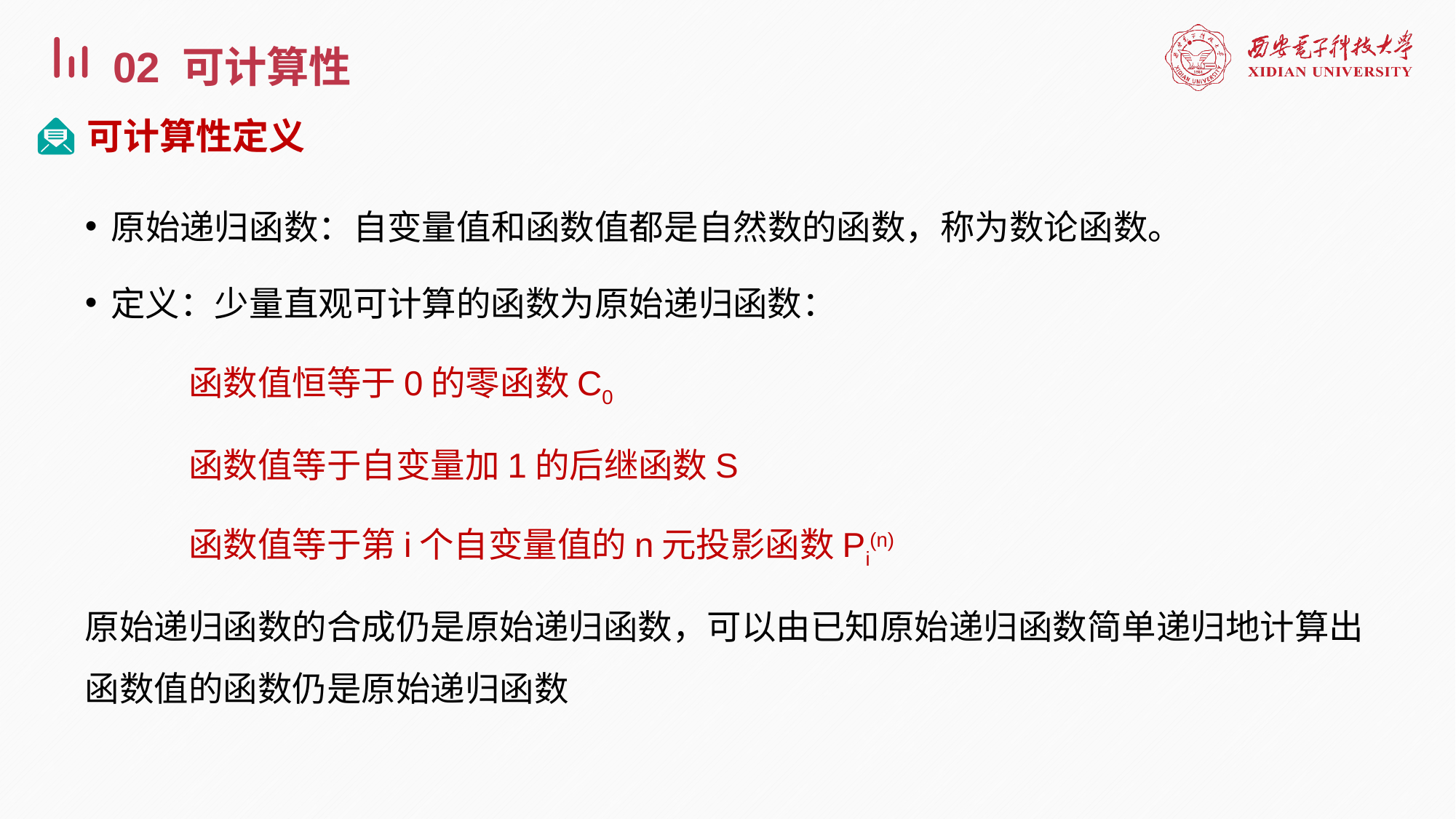

02 可计算性
可计算性定义

原始递归函数：自变量值和函数值都是自然数的函数，称为数论函数。
定义：少量直观可计算的函数为原始递归函数：
	函数值恒等于0的零函数C0
	函数值等于自变量加1的后继函数S
	函数值等于第i个自变量值的n元投影函数Pi(n)
原始递归函数的合成仍是原始递归函数，可以由已知原始递归函数简单递归地计算出函数值的函数仍是原始递归函数